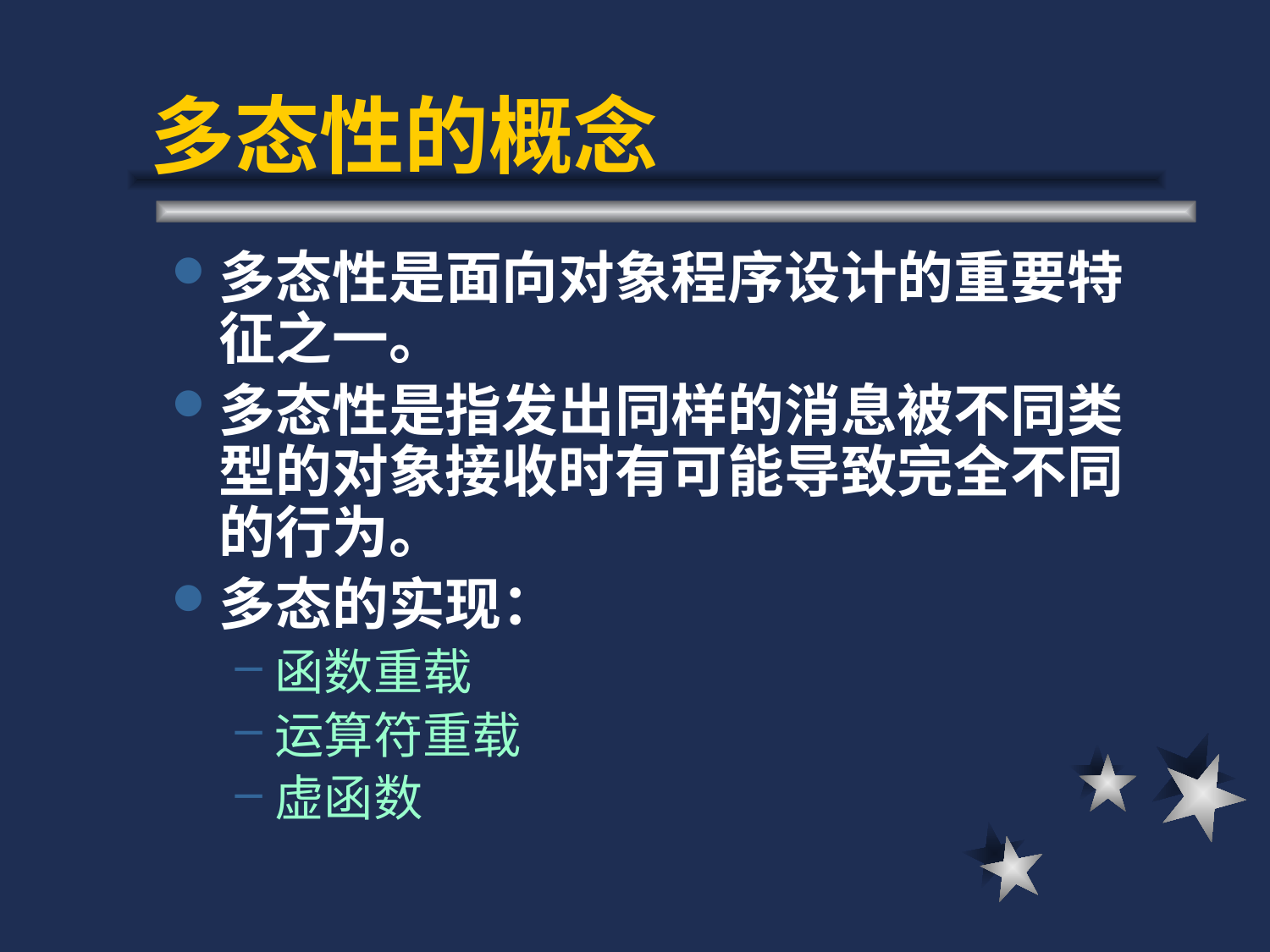

# 多态性的概念
多态性是面向对象程序设计的重要特征之一。
多态性是指发出同样的消息被不同类型的对象接收时有可能导致完全不同的行为。
多态的实现：
函数重载
运算符重载
虚函数
60